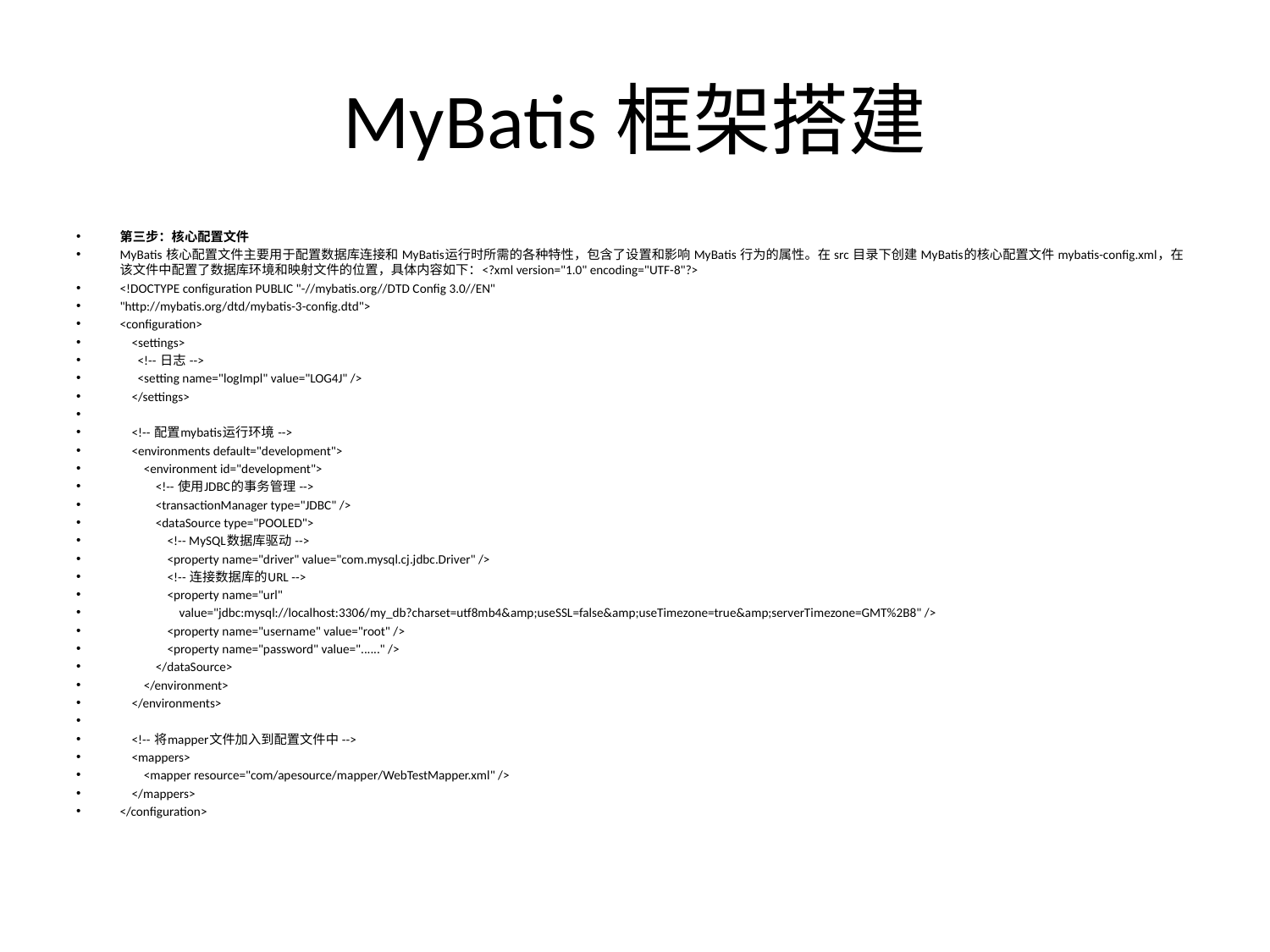

# MyBatis框架搭建
第三步：核心配置文件
MyBatis 核心配置文件主要用于配置数据库连接和 MyBatis运行时所需的各种特性，包含了设置和影响 MyBatis 行为的属性。在 src 目录下创建 MyBatis的核心配置文件 mybatis-config.xml，在该文件中配置了数据库环境和映射文件的位置，具体内容如下：<?xml version="1.0" encoding="UTF-8"?>
<!DOCTYPE configuration PUBLIC "-//mybatis.org//DTD Config 3.0//EN"
"http://mybatis.org/dtd/mybatis-3-config.dtd">
<configuration>
    <settings>
      <!-- 日志 -->
      <setting name="logImpl" value="LOG4J" />
    </settings>

    <!-- 配置mybatis运行环境 -->
    <environments default="development">
        <environment id="development">
            <!-- 使用JDBC的事务管理 -->
            <transactionManager type="JDBC" />
            <dataSource type="POOLED">
                <!-- MySQL数据库驱动 -->
                <property name="driver" value="com.mysql.cj.jdbc.Driver" />
                <!-- 连接数据库的URL -->
                <property name="url"
                    value="jdbc:mysql://localhost:3306/my_db?charset=utf8mb4&amp;useSSL=false&amp;useTimezone=true&amp;serverTimezone=GMT%2B8" />
                <property name="username" value="root" />
                <property name="password" value="......" />
            </dataSource>
        </environment>
    </environments>

    <!-- 将mapper文件加入到配置文件中 -->
    <mappers>
        <mapper resource="com/apesource/mapper/WebTestMapper.xml" />
    </mappers>
</configuration>